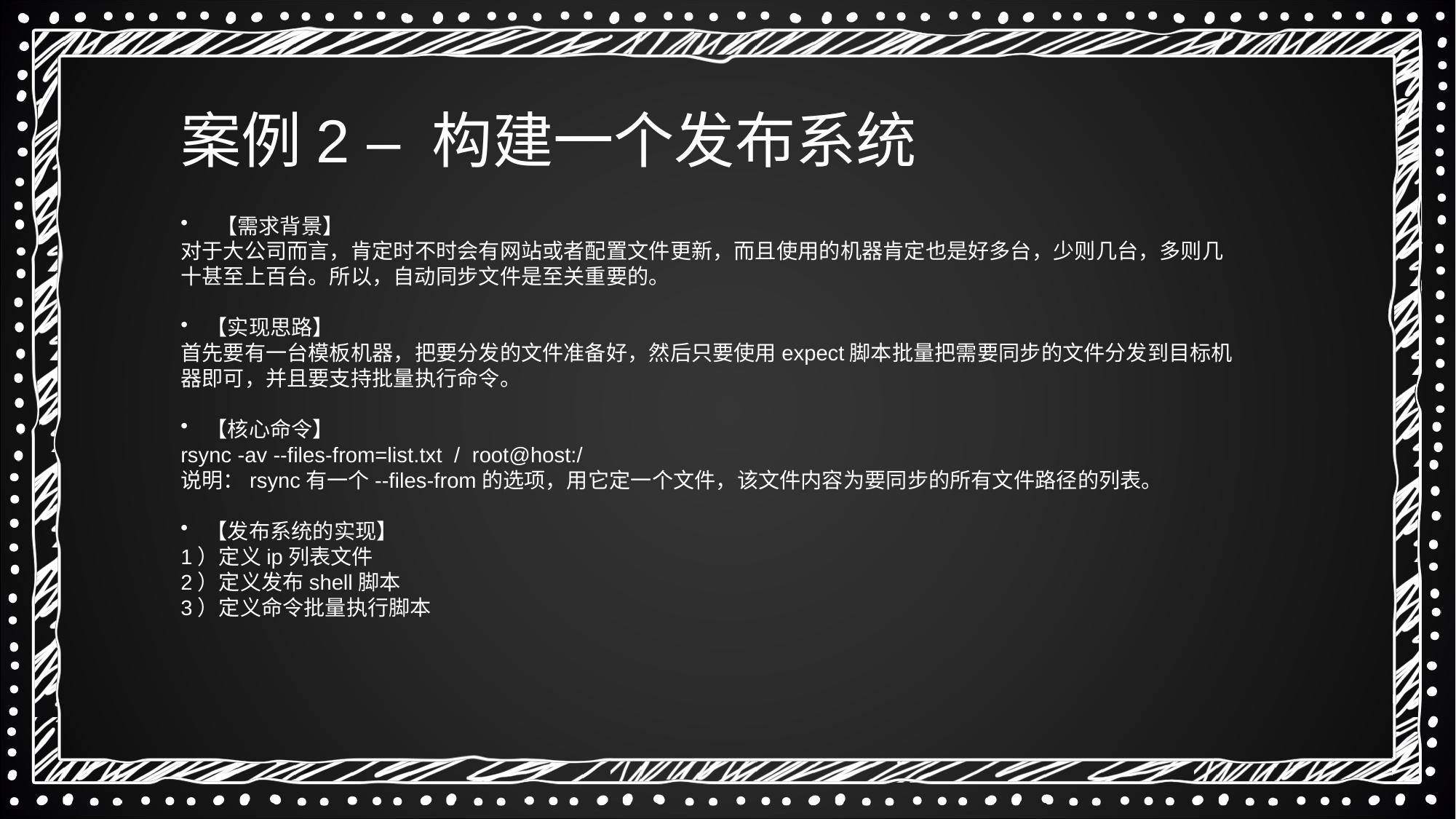

案例2 – 构建一个发布系统
 【需求背景】
对于大公司而言，肯定时不时会有网站或者配置文件更新，而且使用的机器肯定也是好多台，少则几台，多则几十甚至上百台。所以，自动同步文件是至关重要的。

【实现思路】
首先要有一台模板机器，把要分发的文件准备好，然后只要使用expect脚本批量把需要同步的文件分发到目标机器即可，并且要支持批量执行命令。

【核心命令】
rsync -av --files-from=list.txt  /  root@host:/
说明：rsync有一个--files-from的选项，用它定一个文件，该文件内容为要同步的所有文件路径的列表。

【发布系统的实现】
1）定义ip列表文件
2）定义发布shell脚本
3）定义命令批量执行脚本